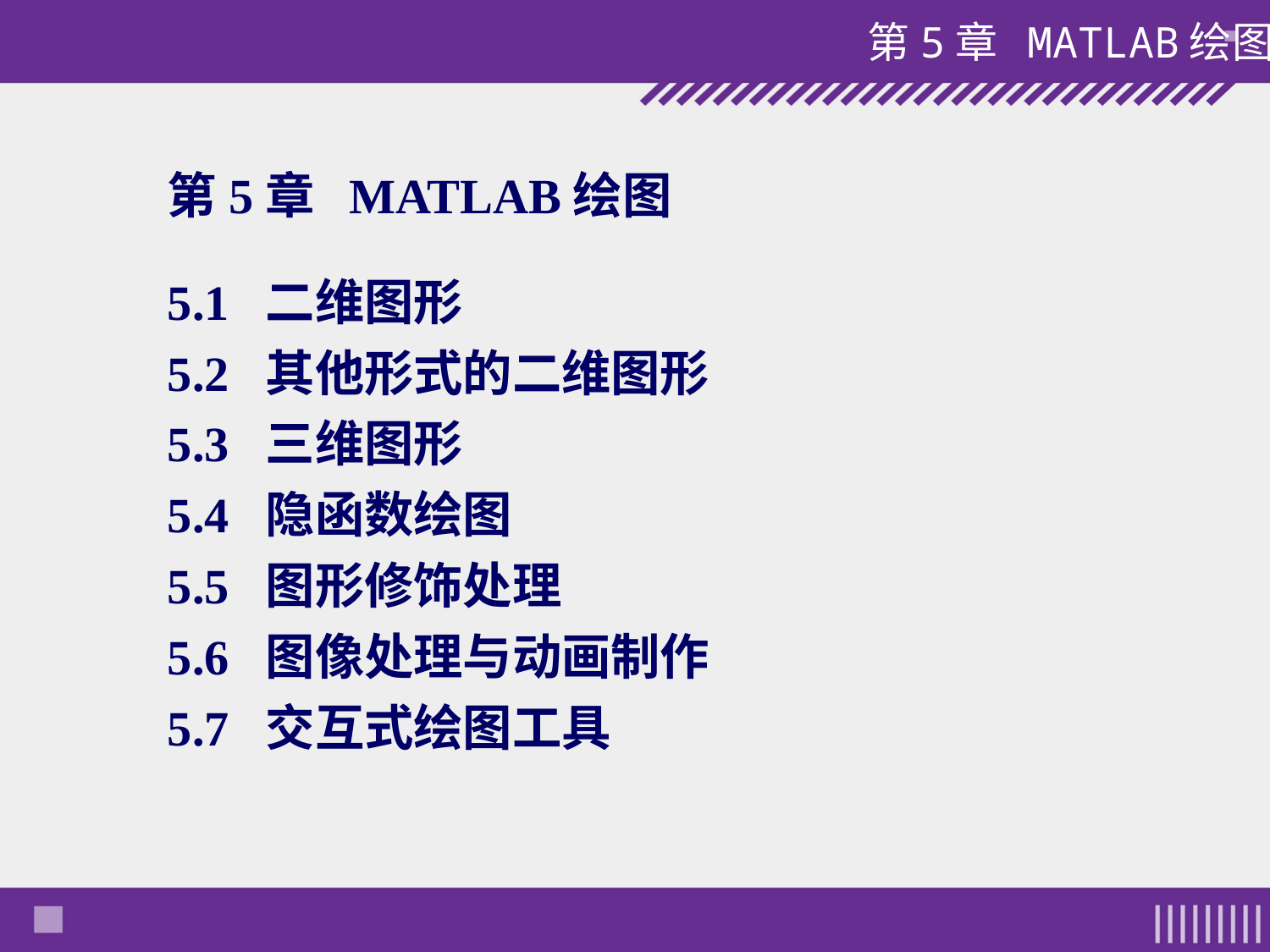

第5章  MATLAB绘图

5.1  二维图形
5.2  其他形式的二维图形
5.3  三维图形
5.4  隐函数绘图
5.5  图形修饰处理
5.6  图像处理与动画制作
5.7  交互式绘图工具